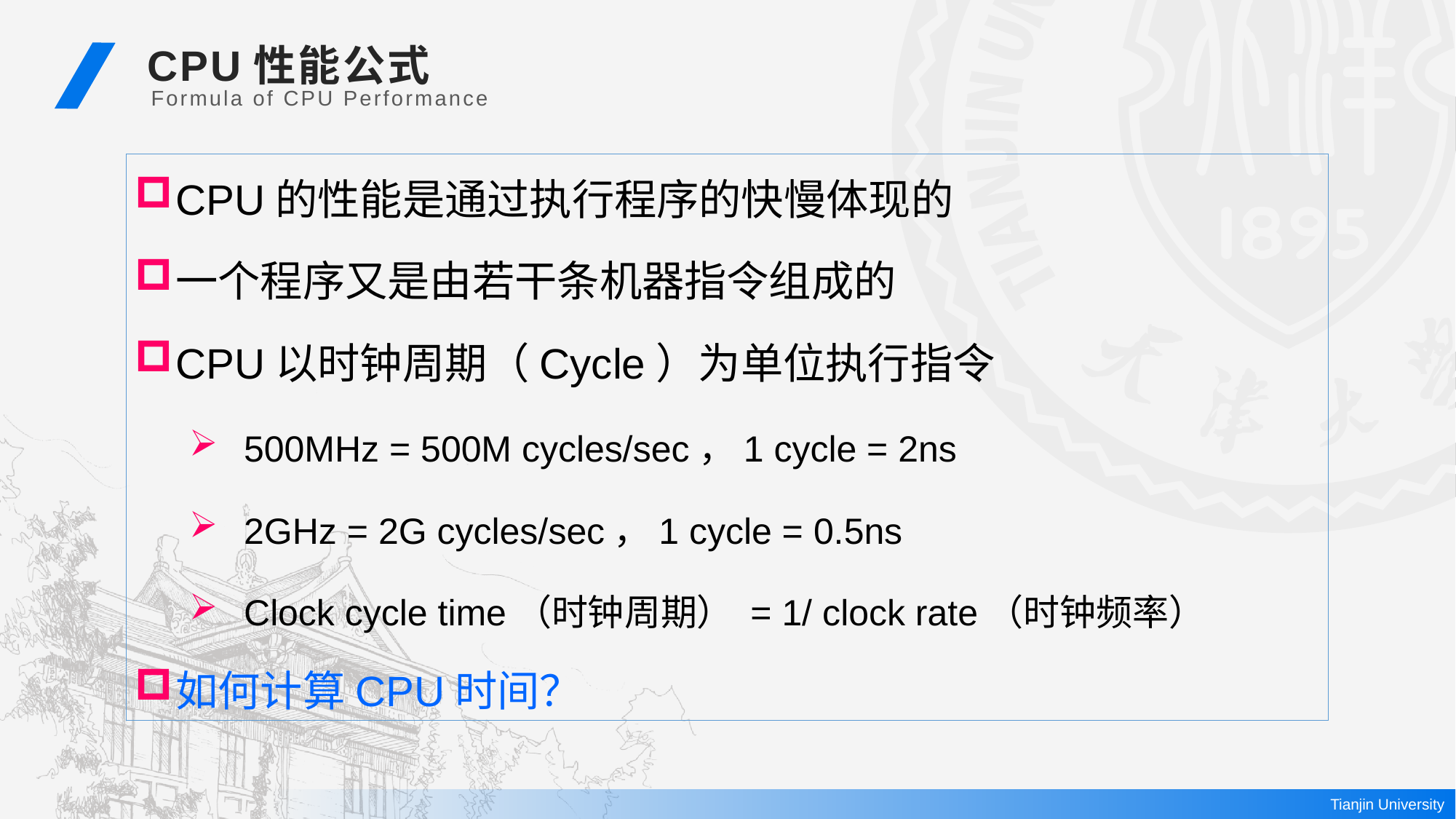

CPU性能公式
   Formula of CPU Performance
CPU的性能是通过执行程序的快慢体现的
一个程序又是由若干条机器指令组成的
CPU以时钟周期（Cycle）为单位执行指令
500MHz = 500M cycles/sec，1 cycle = 2ns
2GHz = 2G cycles/sec，1 cycle = 0.5ns
Clock cycle time（时钟周期） = 1/ clock rate（时钟频率）
如何计算CPU时间？